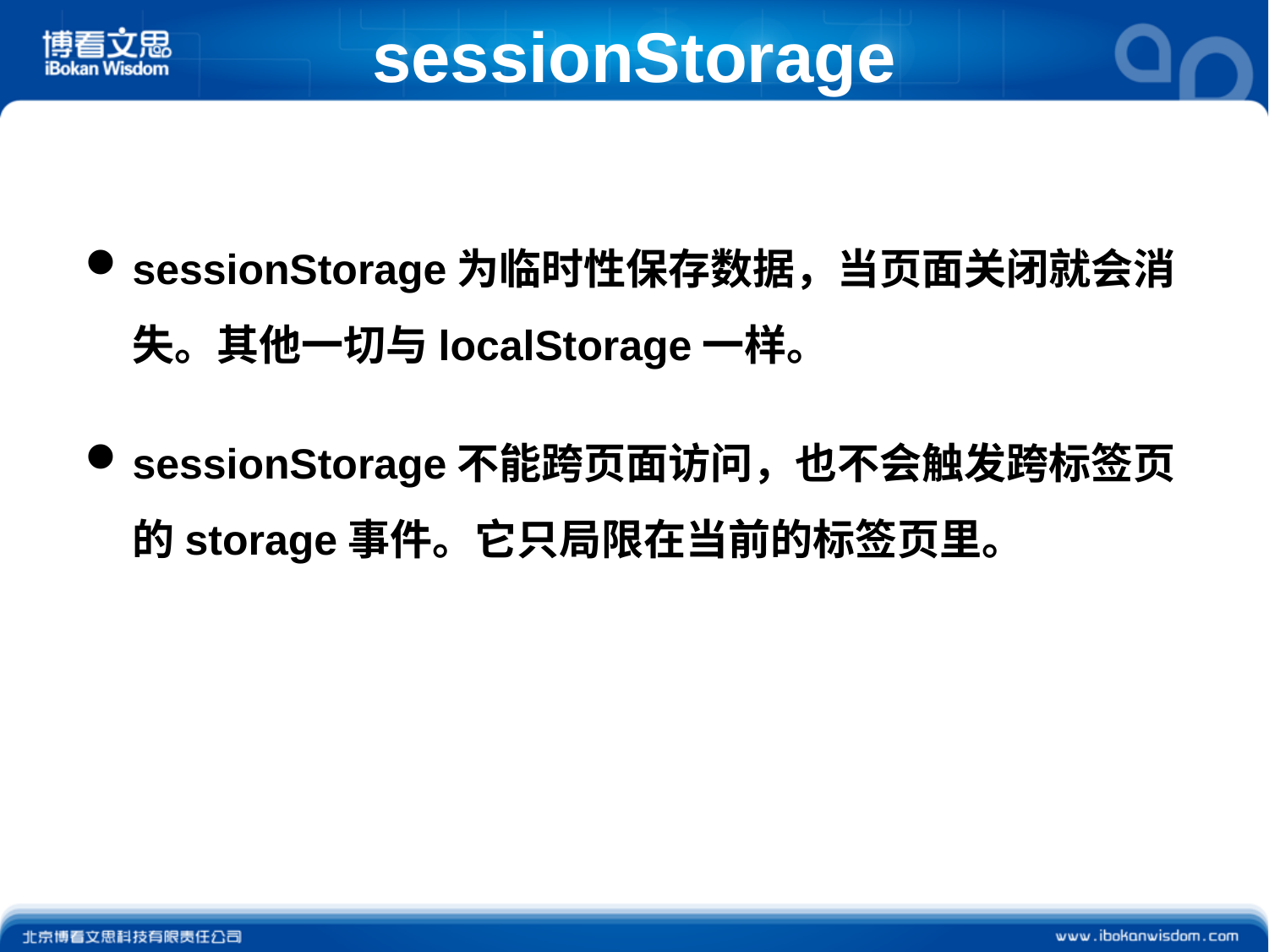

sessionStorage
sessionStorage为临时性保存数据，当页面关闭就会消失。其他一切与localStorage一样。
sessionStorage不能跨页面访问，也不会触发跨标签页的storage事件。它只局限在当前的标签页里。